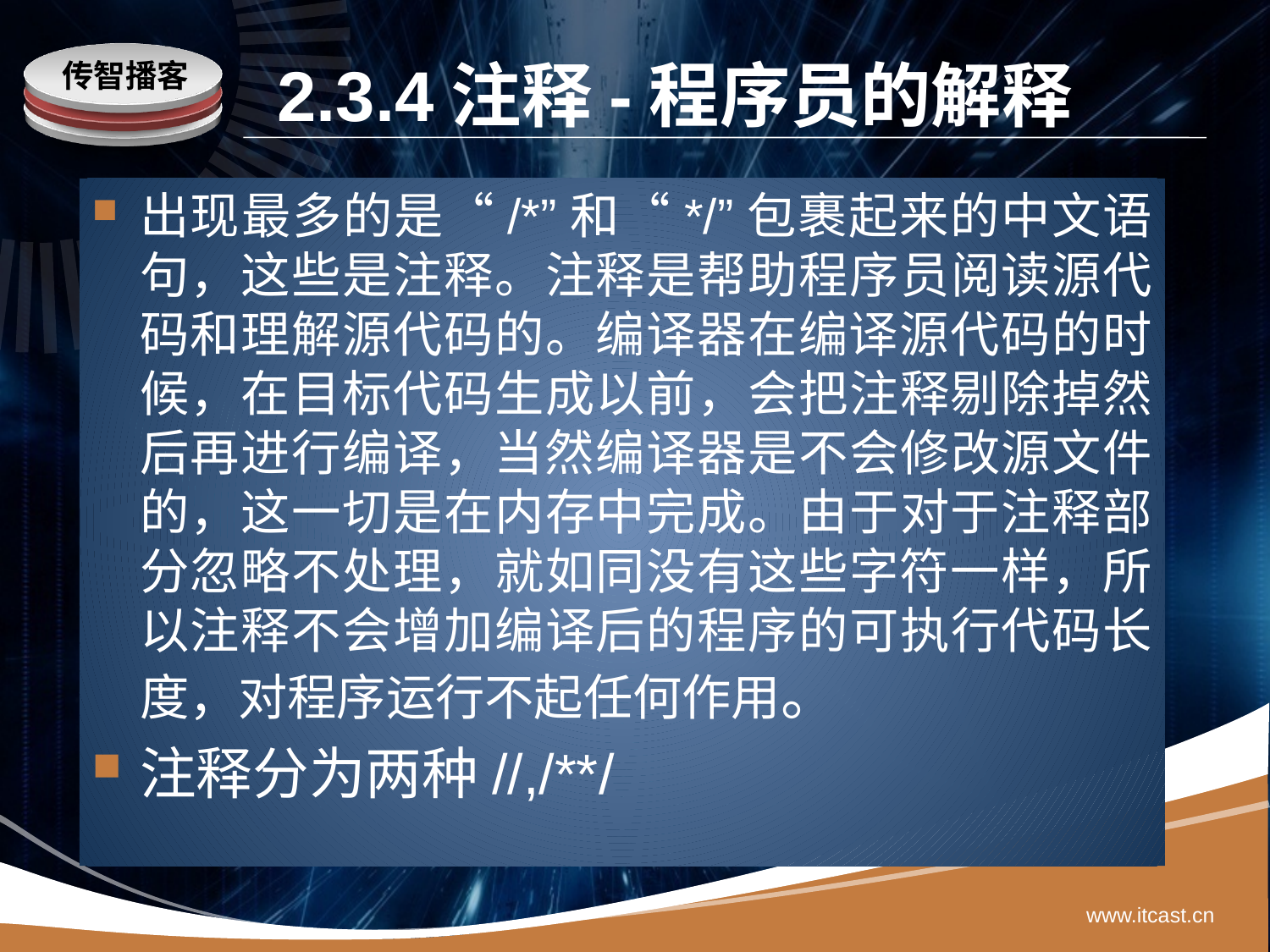

# 2.3.4注释-程序员的解释
出现最多的是“/*”和“*/”包裹起来的中文语句，这些是注释。注释是帮助程序员阅读源代码和理解源代码的。编译器在编译源代码的时候，在目标代码生成以前，会把注释剔除掉然后再进行编译，当然编译器是不会修改源文件的，这一切是在内存中完成。由于对于注释部分忽略不处理，就如同没有这些字符一样，所以注释不会增加编译后的程序的可执行代码长度，对程序运行不起任何作用。
注释分为两种//,/**/
www.itcast.cn